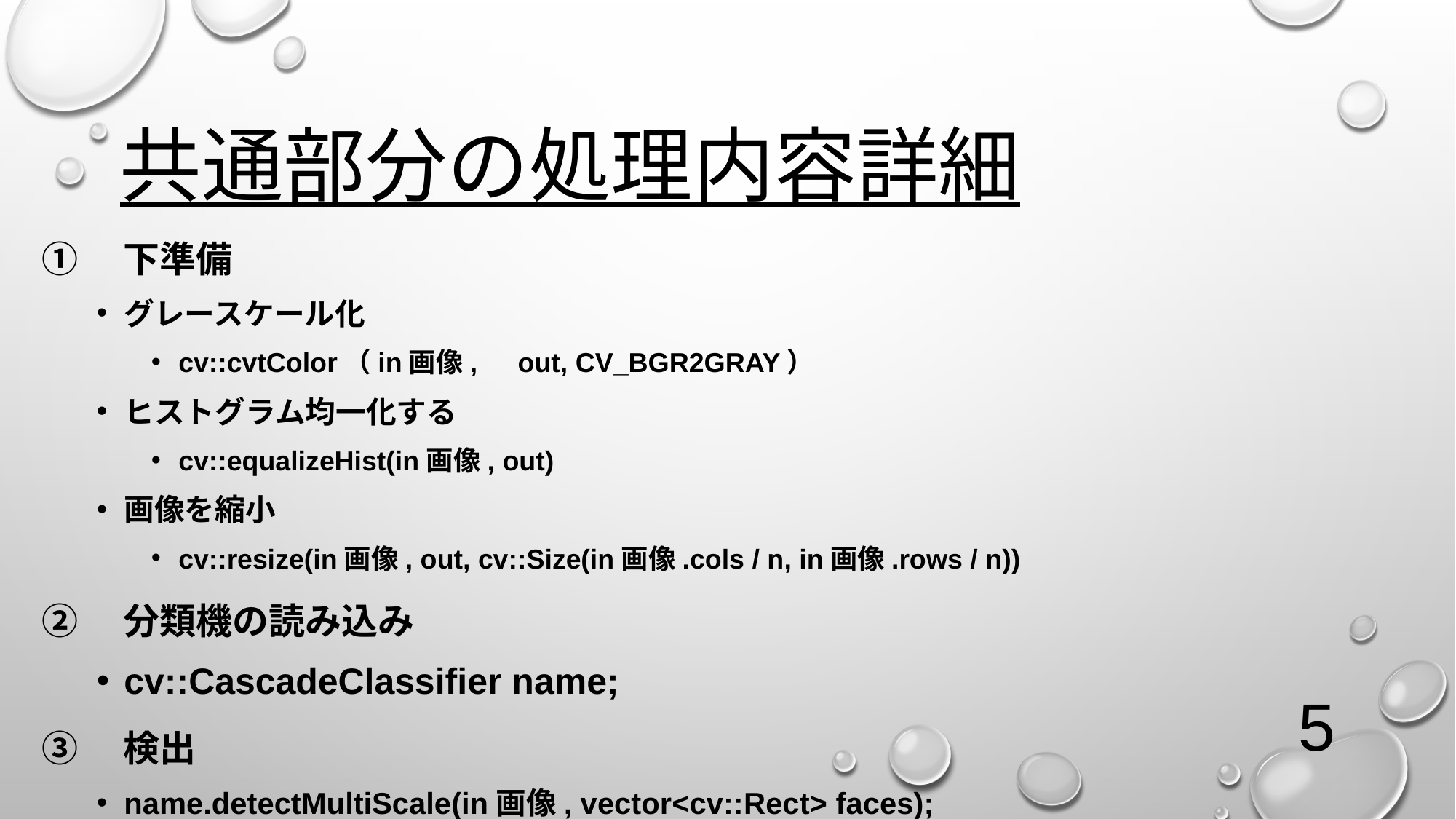

# 共通部分の処理内容詳細
①　下準備
グレースケール化
cv::cvtColor（in画像,　out, CV_BGR2GRAY）
ヒストグラム均一化する
cv::equalizeHist(in画像, out)
画像を縮小
cv::resize(in画像, out, cv::Size(in画像.cols / n, in画像.rows / n))
②　分類機の読み込み
cv::CascadeClassifier name;
③　検出
name.detectMultiScale(in画像, vector<cv::Rect> faces);
5